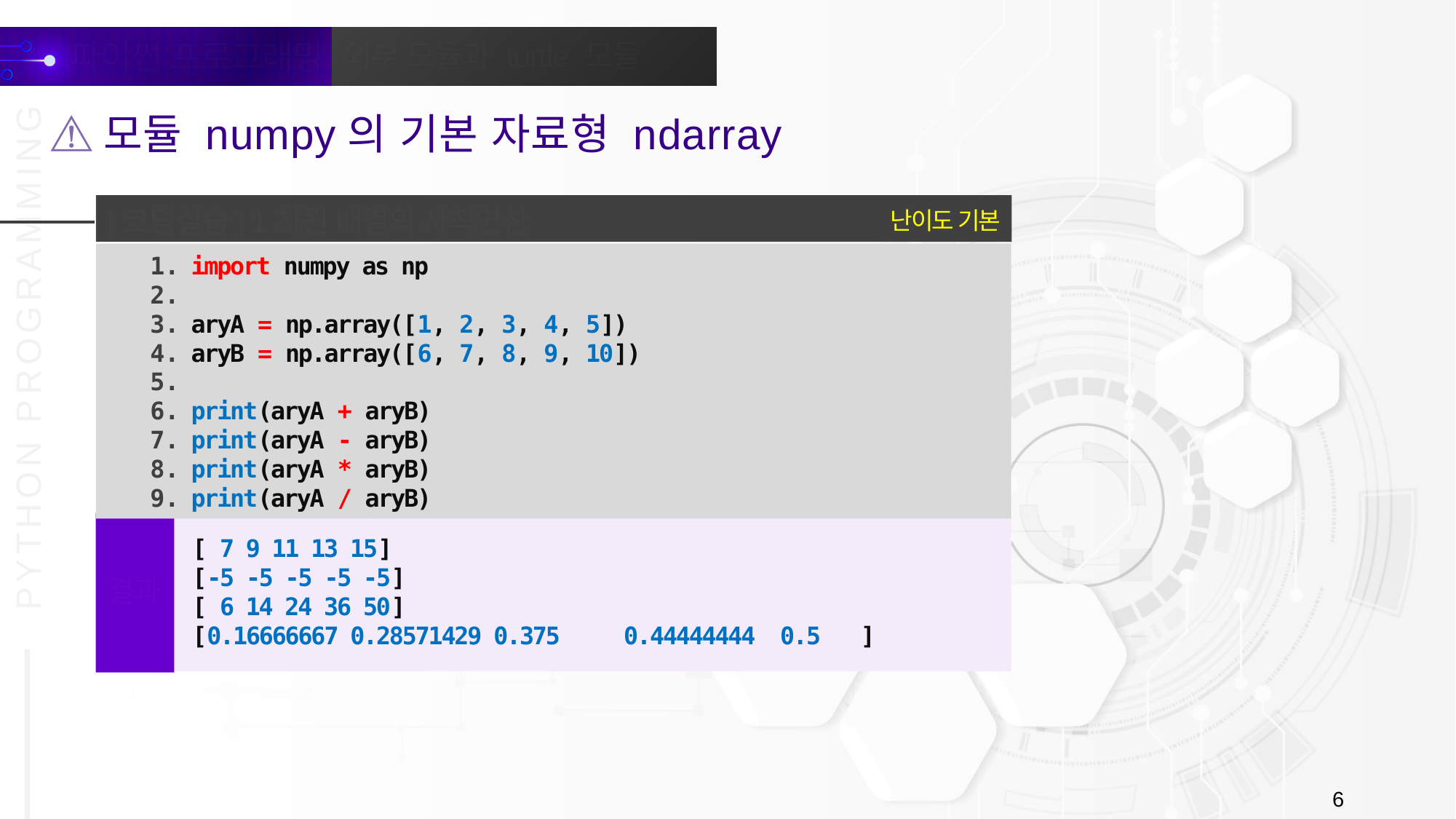

모듈 numpy의 기본 자료형 ndarray

난이도 기본
[코딩실습] 1차원 배열의 사칙연산
import numpy as np

aryA = np.array([1, 2, 3, 4, 5])
aryB = np.array([6, 7, 8, 9, 10])

print(aryA + aryB)
print(aryA - aryB)
print(aryA * aryB)
print(aryA / aryB)
[ 7 9 11 13 15]
[-5 -5 -5 -5 -5]
[ 6 14 24 36 50]
[0.16666667 0.28571429 0.375     0.44444444  0.5   ]

결과
6